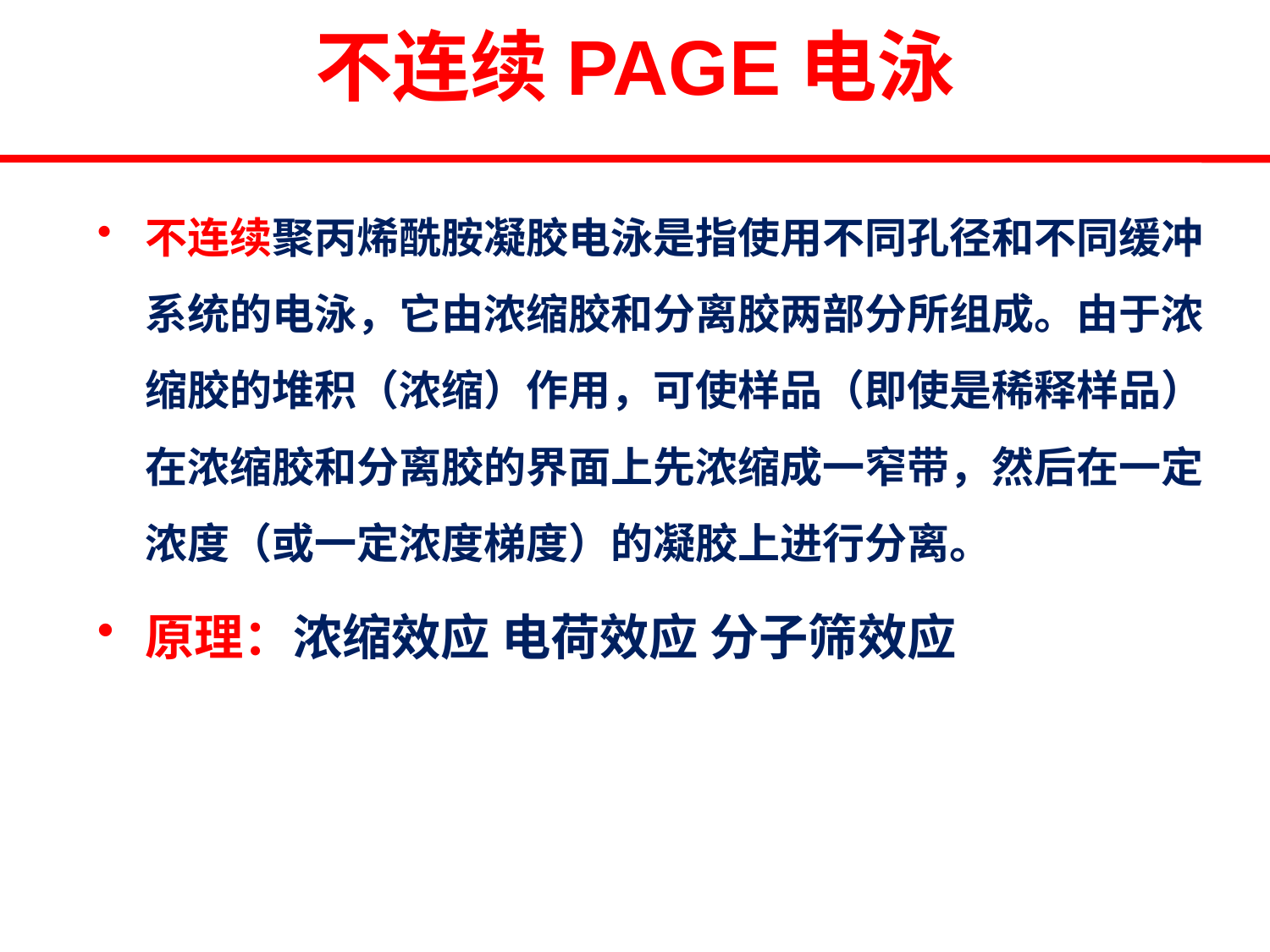

# 不连续PAGE电泳

不连续聚丙烯酰胺凝胶电泳是指使用不同孔径和不同缓冲系统的电泳，它由浓缩胶和分离胶两部分所组成。由于浓缩胶的堆积（浓缩）作用，可使样品（即使是稀释样品）在浓缩胶和分离胶的界面上先浓缩成一窄带，然后在一定浓度（或一定浓度梯度）的凝胶上进行分离。
原理：浓缩效应 电荷效应 分子筛效应